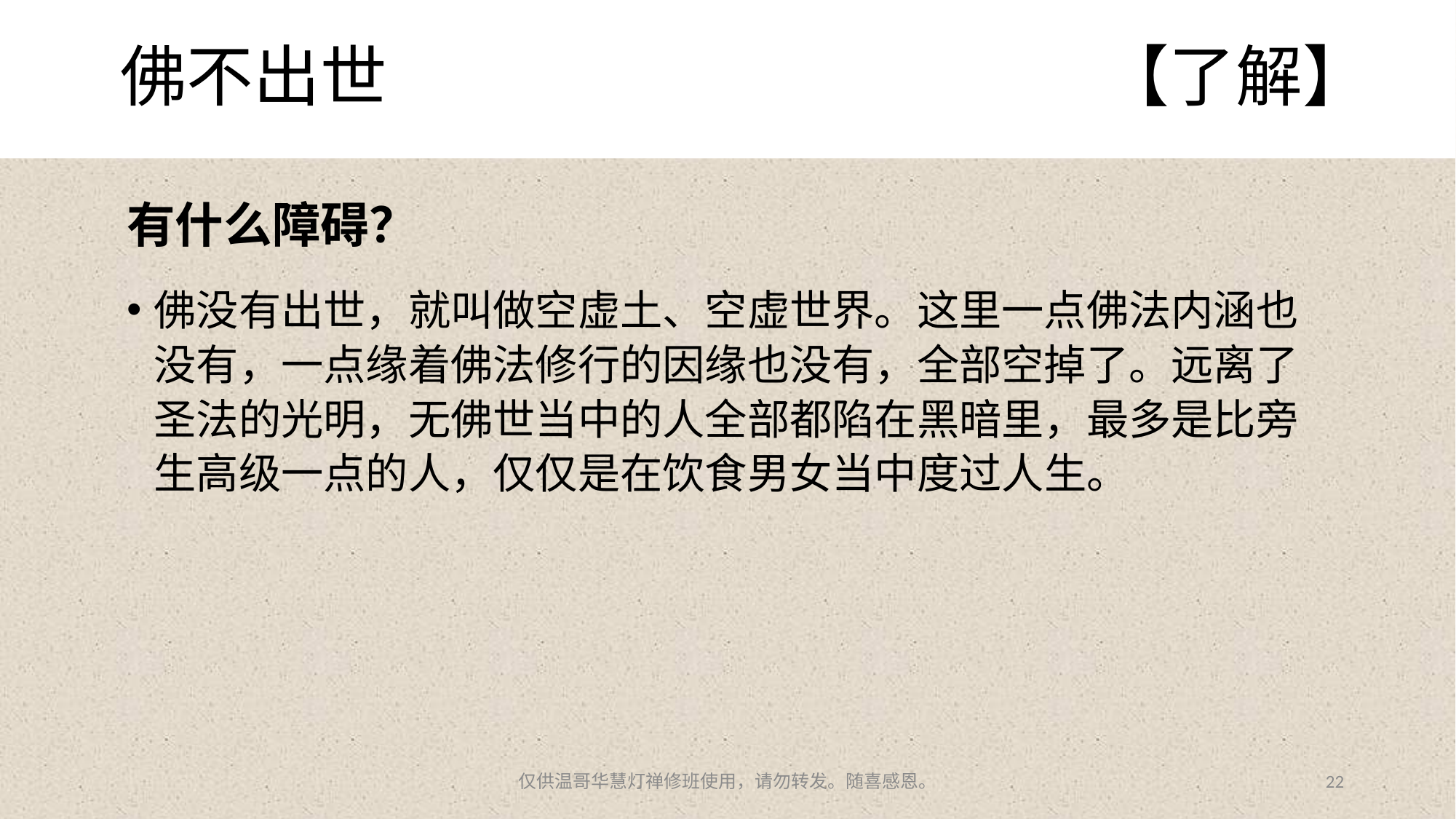

# 佛不出世							【了解】
有什么障碍？
佛没有出世，就叫做空虚土、空虚世界。这里一点佛法内涵也没有，一点缘着佛法修行的因缘也没有，全部空掉了。远离了圣法的光明，无佛世当中的人全部都陷在黑暗里，最多是比旁生高级一点的人，仅仅是在饮食男女当中度过人生。
仅供温哥华慧灯禅修班使用，请勿转发。随喜感恩。
22